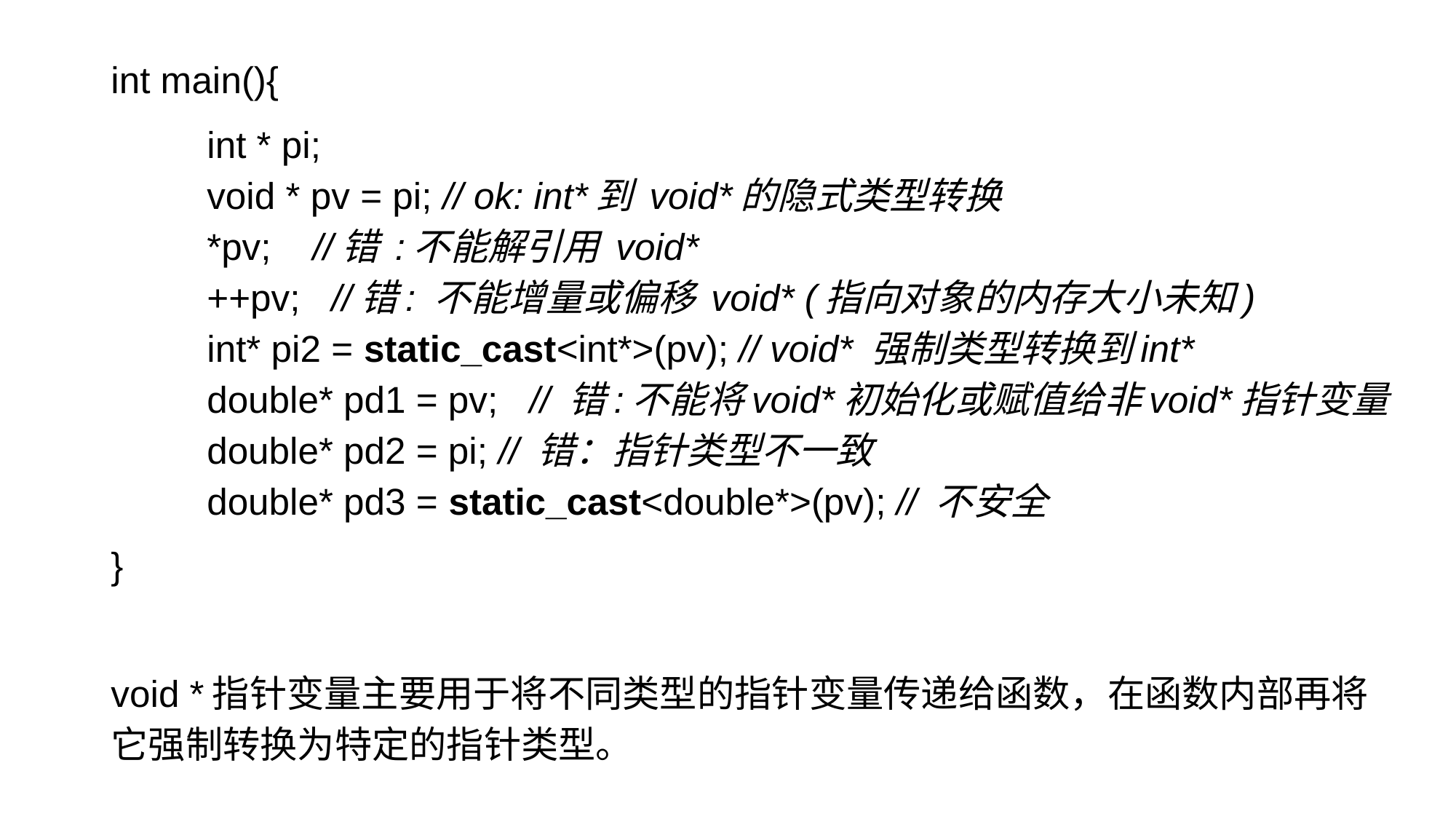

int main(){
	int * pi;
	void * pv = pi; // ok: int*到 void*的隐式类型转换
	*pv;    //错 :不能解引用 void*
	++pv;   //错: 不能增量或偏移 void* (指向对象的内存大小未知)
	int* pi2 = static_cast<int*>(pv); // void* 强制类型转换到int*
	double* pd1 = pv;   // 错:不能将void*初始化或赋值给非void*指针变量
	double* pd2 = pi; // 错：指针类型不一致
	double* pd3 = static_cast<double*>(pv); // 不安全
}

void *指针变量主要用于将不同类型的指针变量传递给函数，在函数内部再将它强制转换为特定的指针类型。